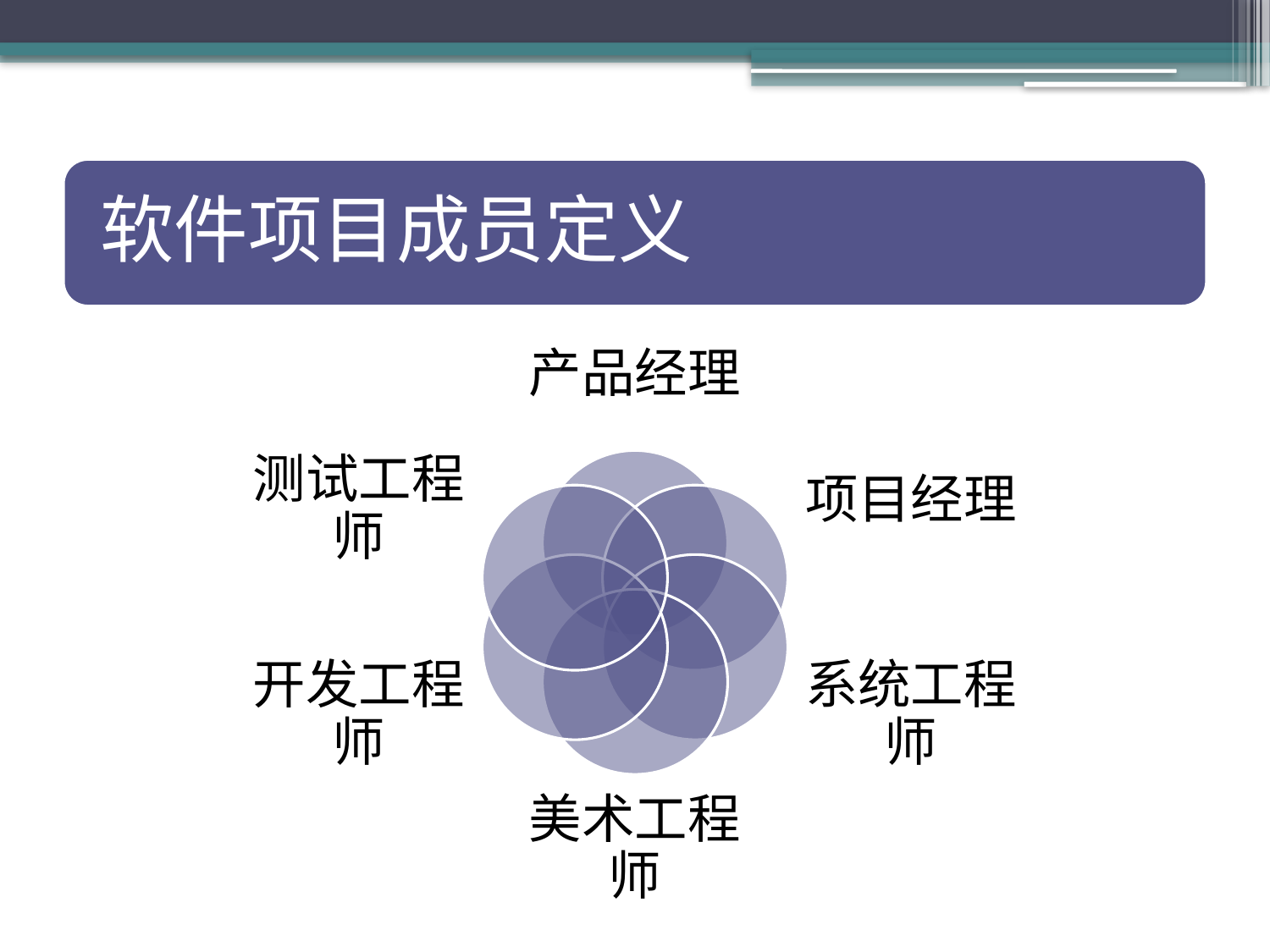

软件项目成员定义
产品经理
项目经理
系统工程师
美术工程师
开发工程师
测试工程师